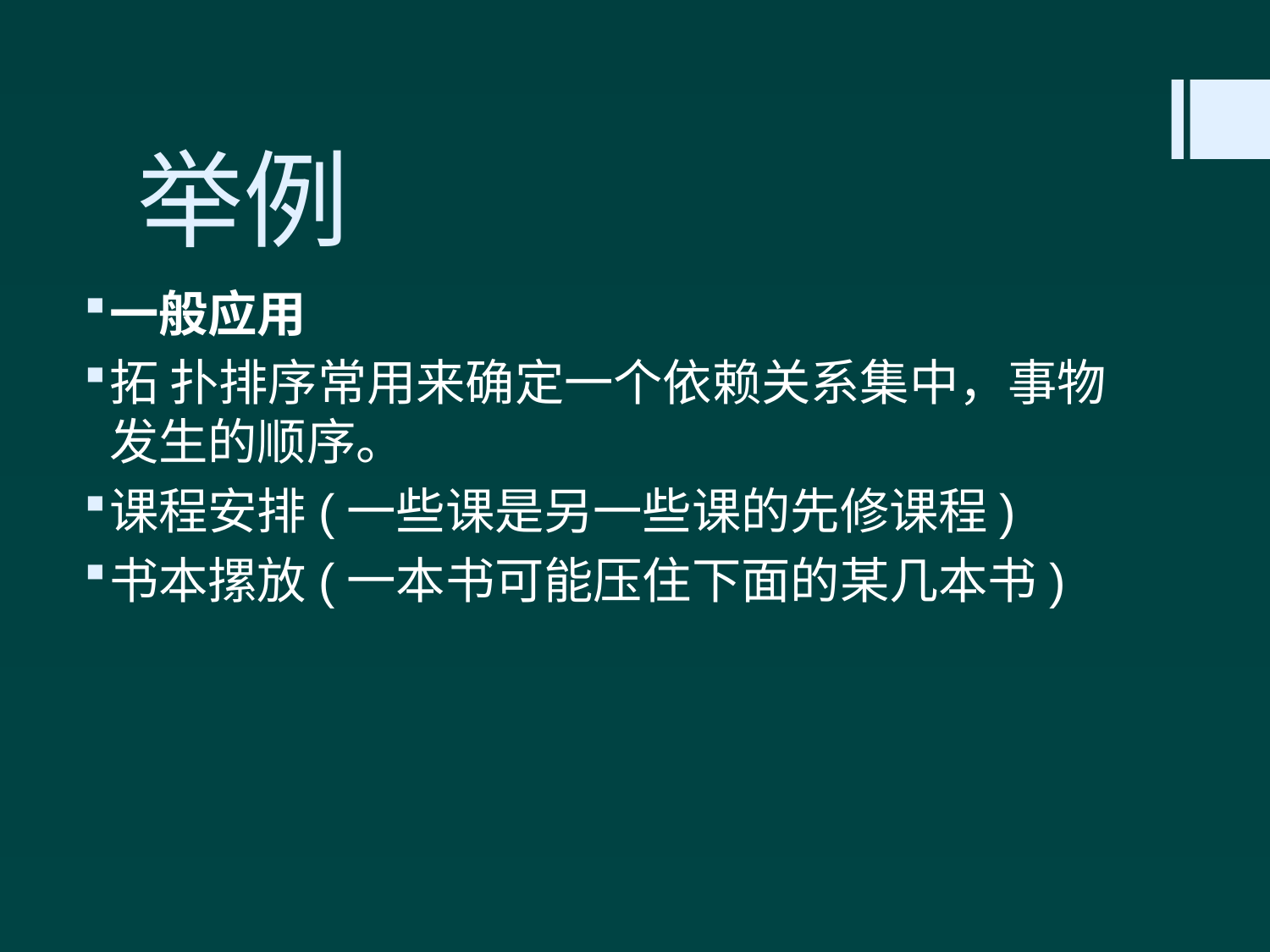

# 举例
一般应用
拓 扑排序常用来确定一个依赖关系集中，事物发生的顺序。
课程安排(一些课是另一些课的先修课程)
书本摞放(一本书可能压住下面的某几本书)